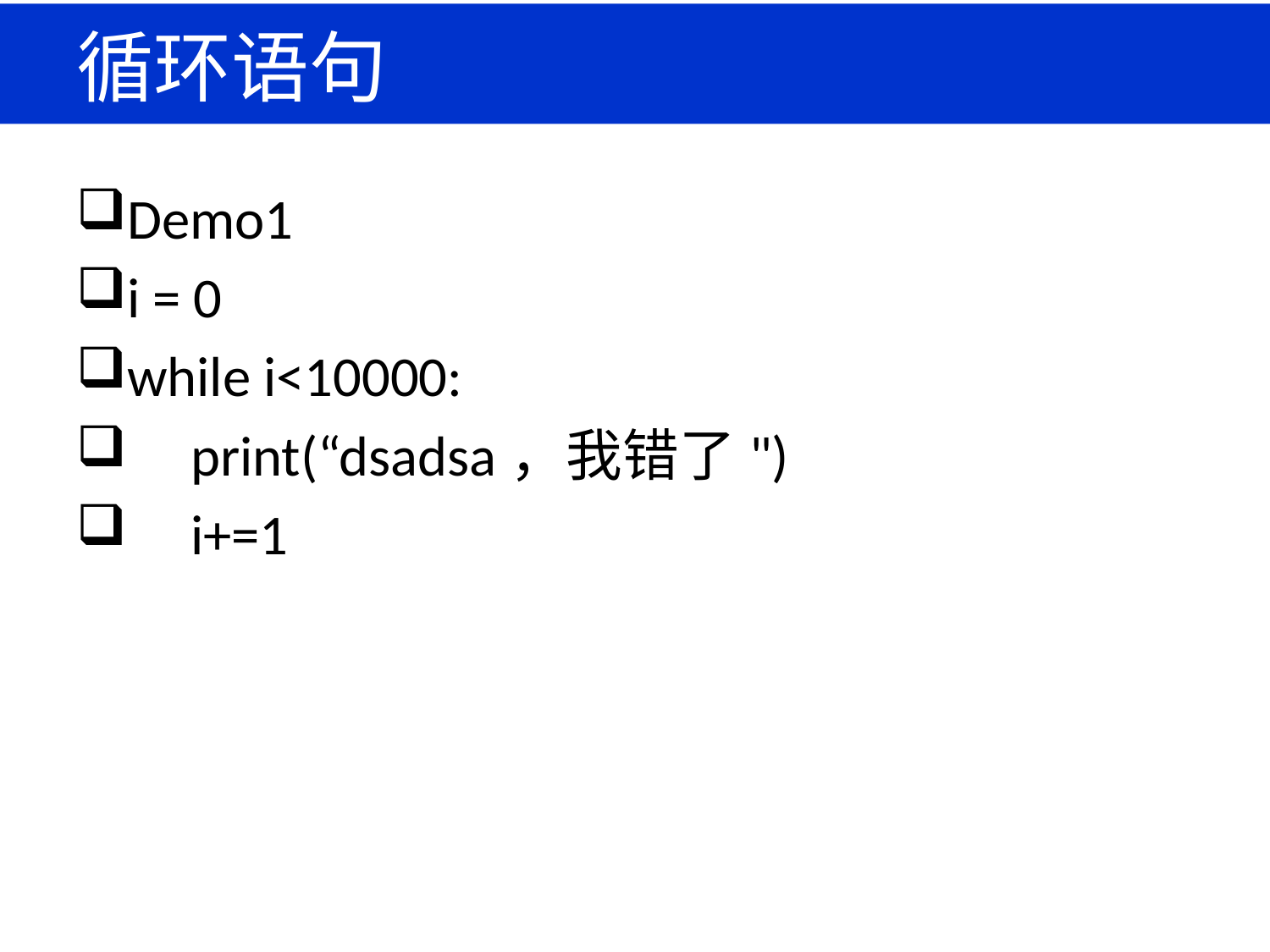

# 循环语句
Demo1
i = 0
while i<10000:
     print(“dsadsa，我错了")
     i+=1